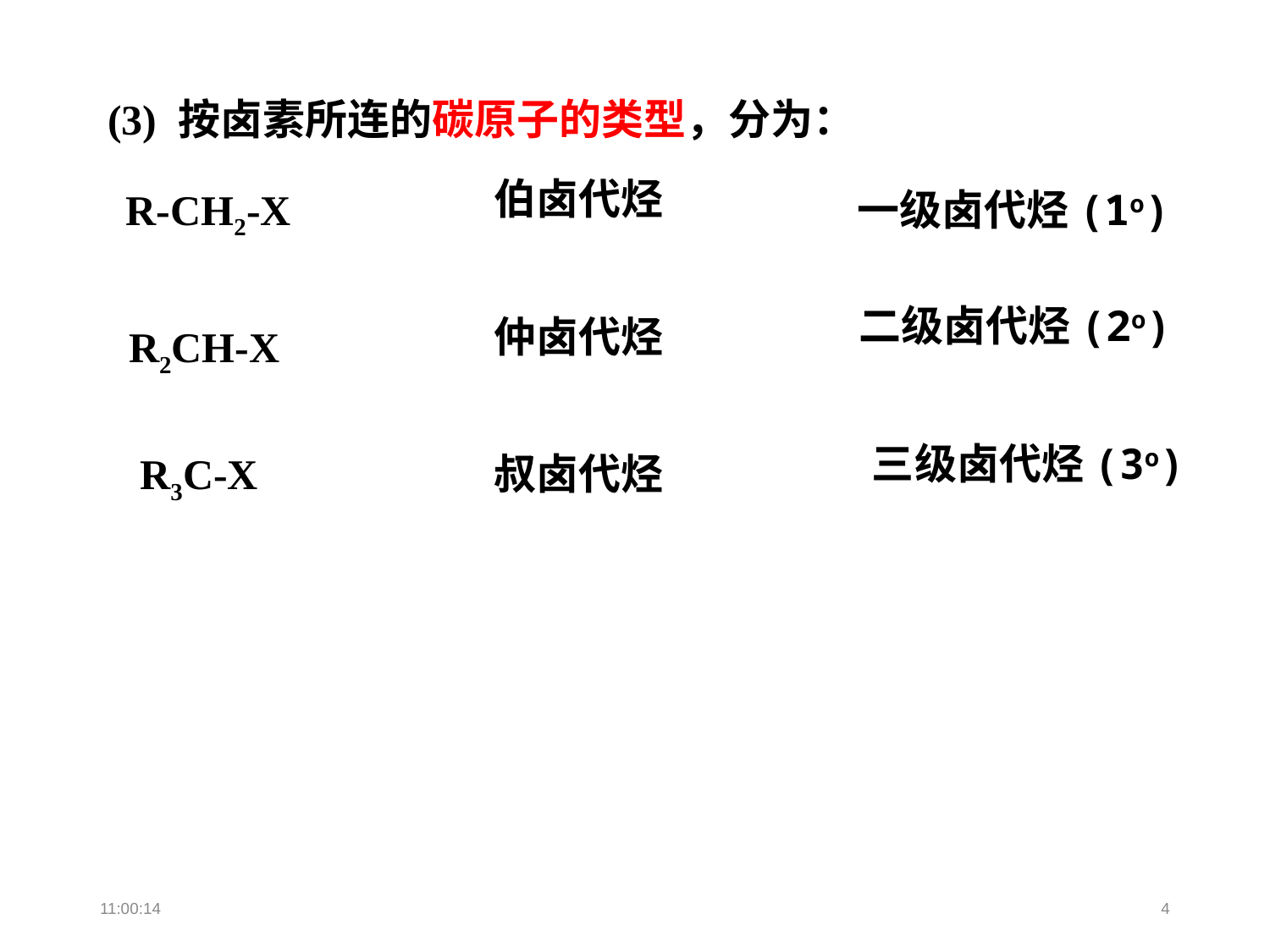

(3) 按卤素所连的碳原子的类型，分为：
伯卤代烃
R-CH2-X
一级卤代烃(1o)
二级卤代烃(2o)
仲卤代烃
R2CH-X
三级卤代烃(3o)
R3C-X
叔卤代烃

11:00:14
4